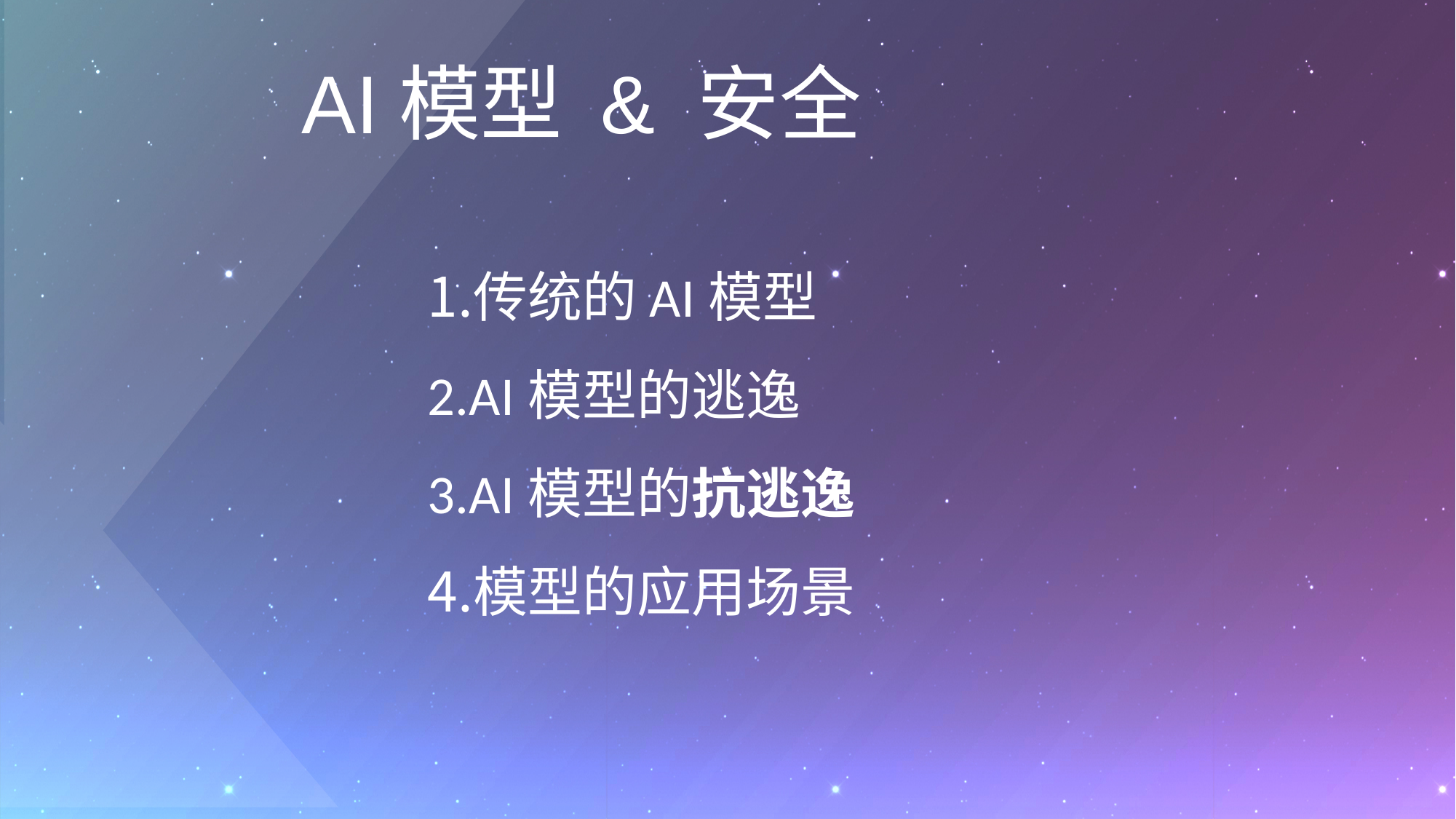

AI模型 & 安全
传统的AI模型
AI模型的逃逸
AI模型的抗逃逸
模型的应用场景